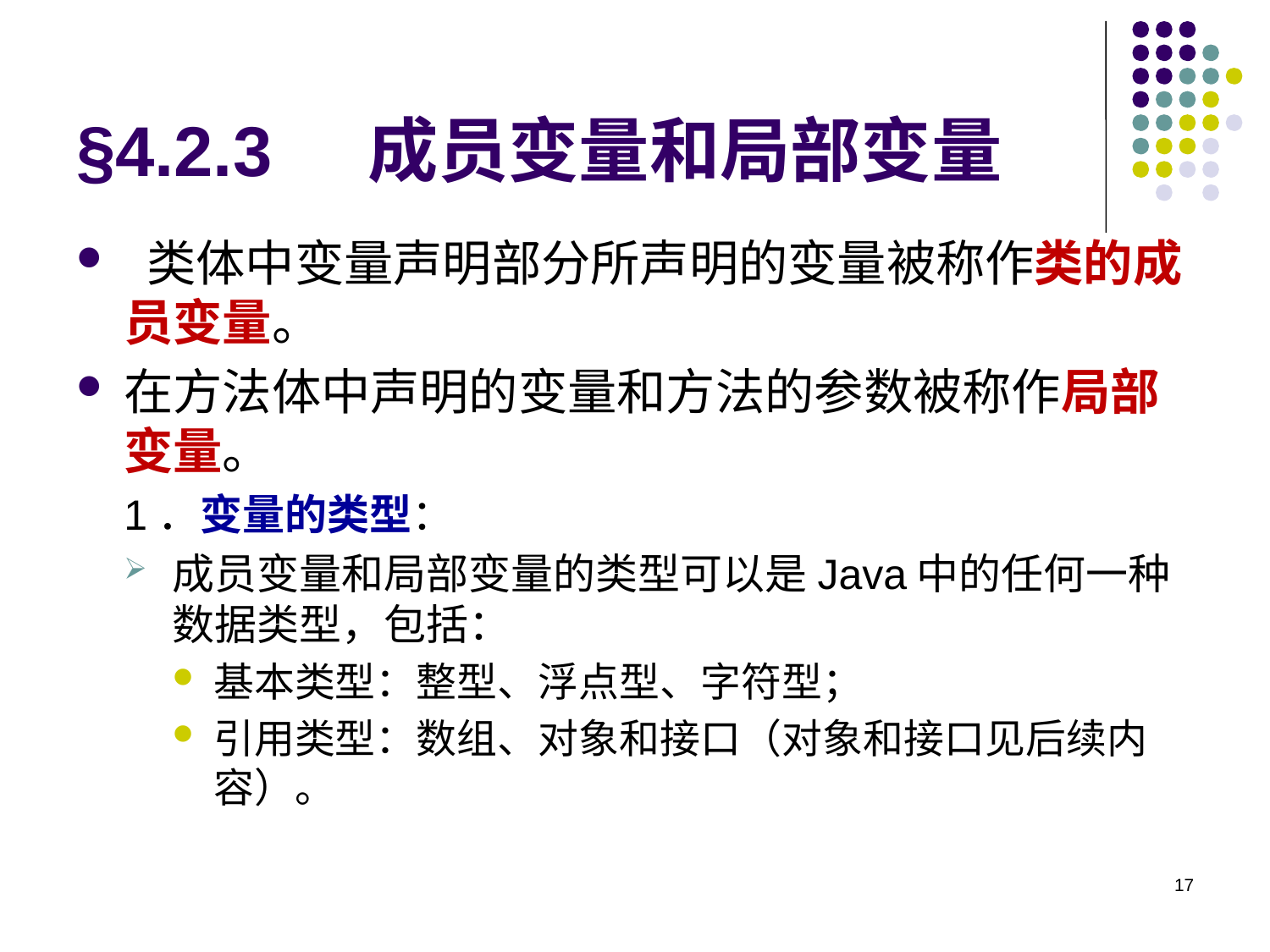

# §4.2.3    成员变量和局部变量
 类体中变量声明部分所声明的变量被称作类的成员变量。
在方法体中声明的变量和方法的参数被称作局部变量。
1．变量的类型：
成员变量和局部变量的类型可以是Java中的任何一种数据类型，包括：
基本类型：整型、浮点型、字符型；
引用类型：数组、对象和接口（对象和接口见后续内容）。
17